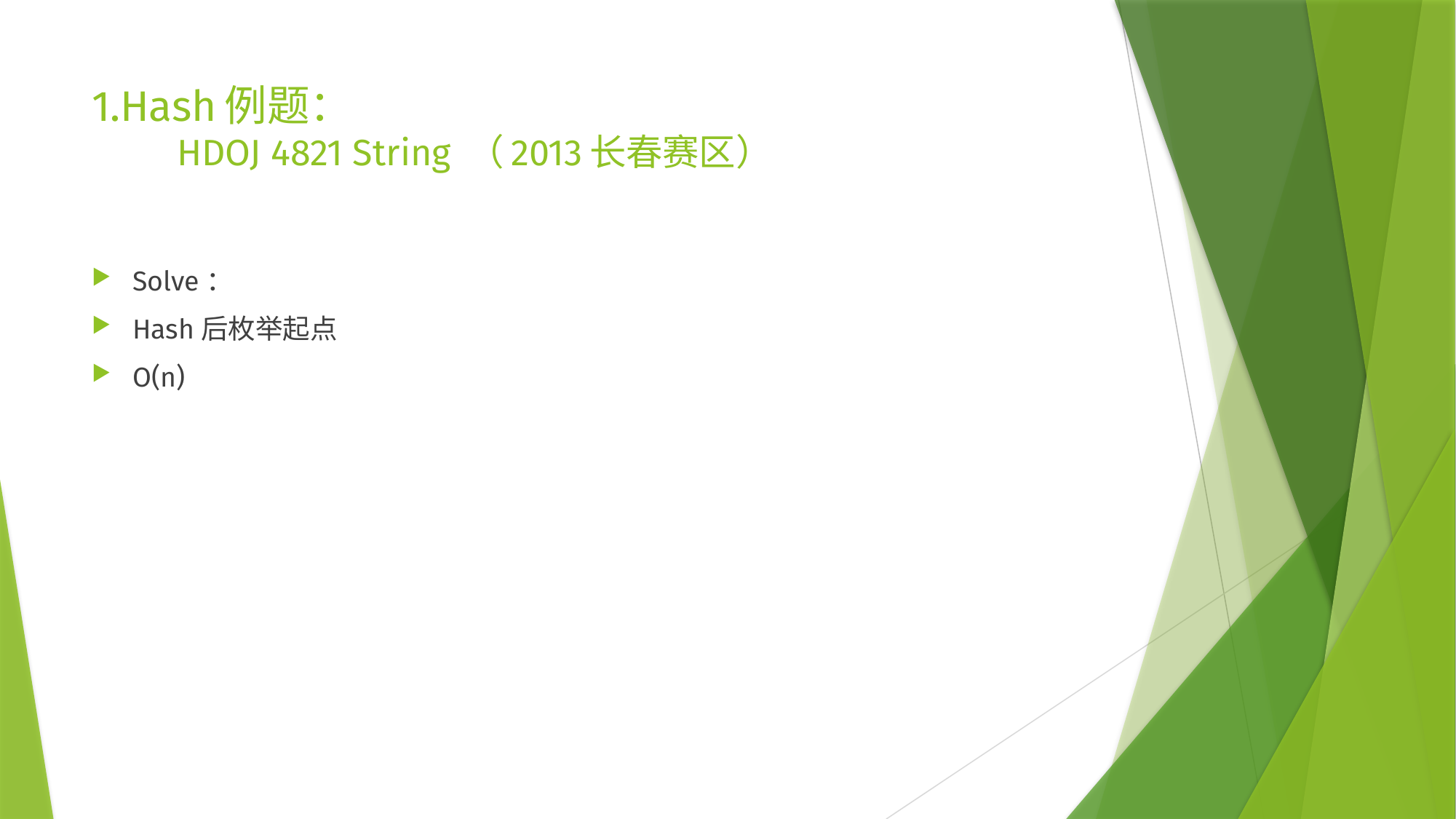

# 1.Hash例题： HDOJ 4821 String （2013长春赛区）
Solve：
Hash后枚举起点
O(n)